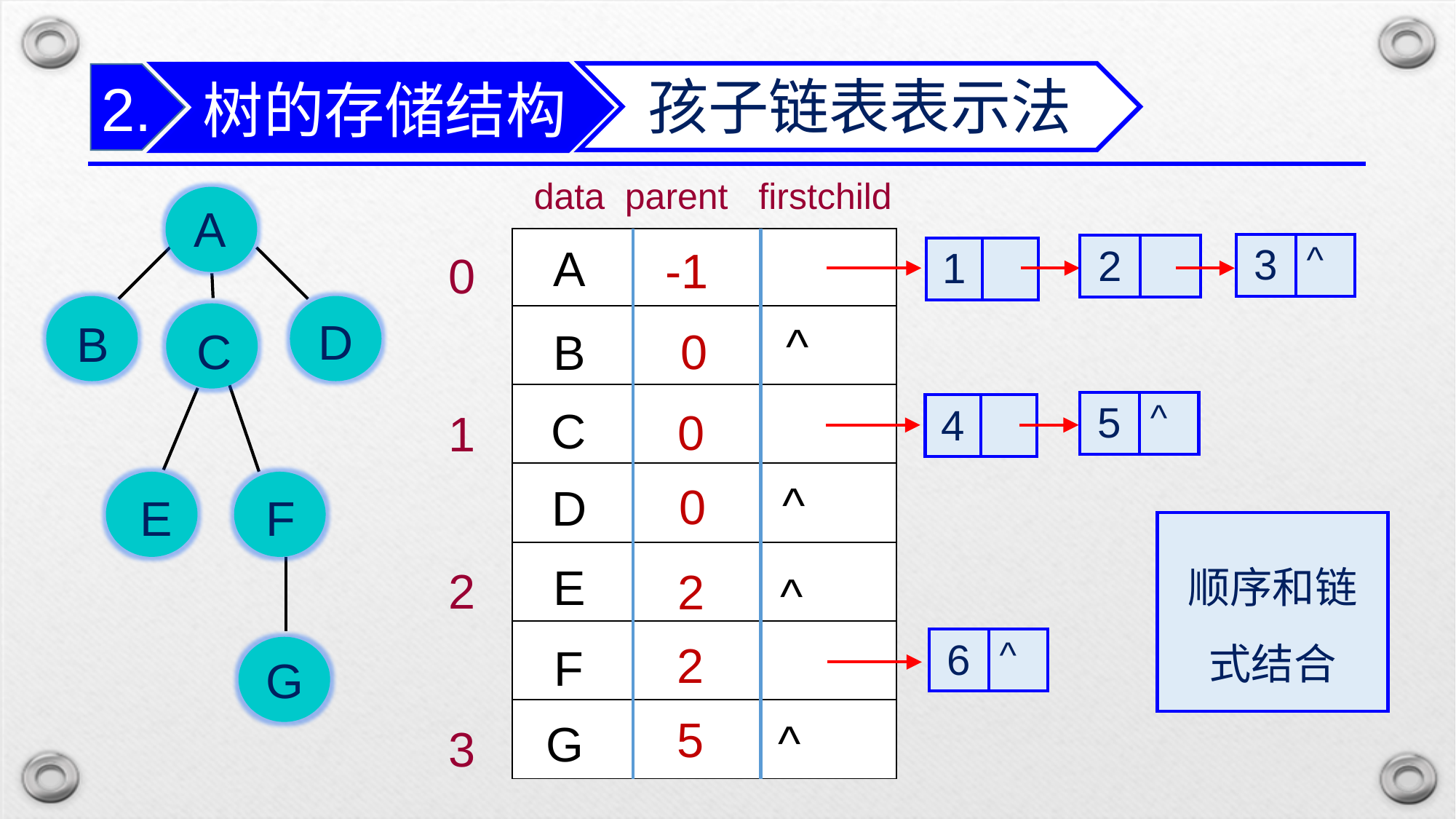

树的存储结构

孩子链表表示法
2.
data  parent   firstchild

A

B

D

E

F

G

C
0
1
2
3
4
5
6
|  |  |
| --- | --- |
|  |  |
|  |  |
|  |  |
|  |  |
|  |  |
|  |  |
A
| 3 | ^ |
| --- | --- |
-1
| 2 |  |
| --- | --- |
| 1 |  |
| --- | --- |
^
0
B
| 5 | ^ |
| --- | --- |
| 4 |  |
| --- | --- |
C
0
^
0
D
顺序和链式结合
E
2
^
| 6 | ^ |
| --- | --- |
2
F
5
^
G